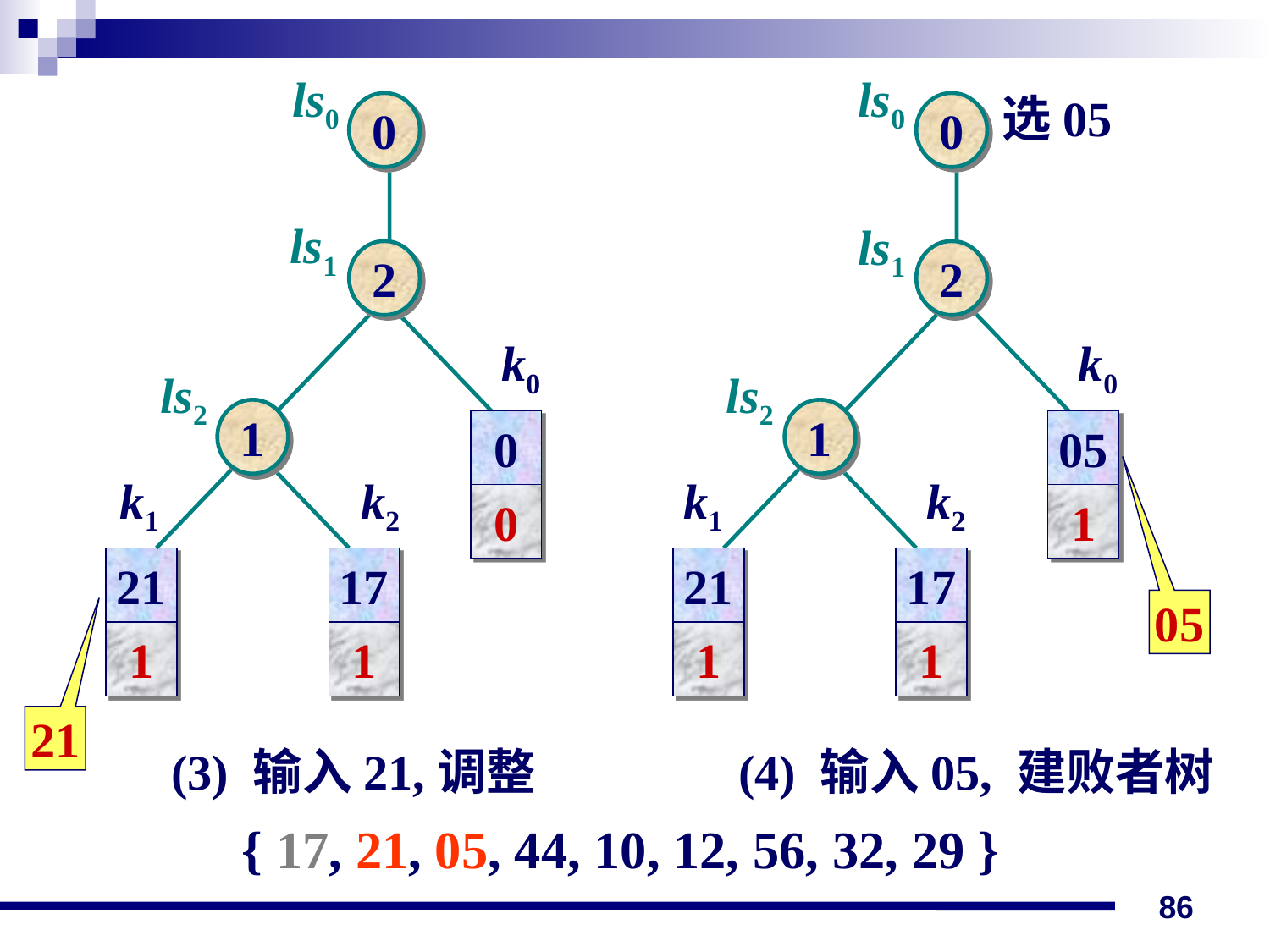

ls0
ls0
选05
0
0

ls1
ls1
2
2

k0
k0
ls2
ls2
1
1
0
05

k1

k2
k1

k2
0
1
21
17
21
17
05
1
1
1
1
21
(3) 输入21,调整                 (4) 输入05, 建败者树
{ 17, 21, 05, 44, 10, 12, 56, 32, 29 }
86